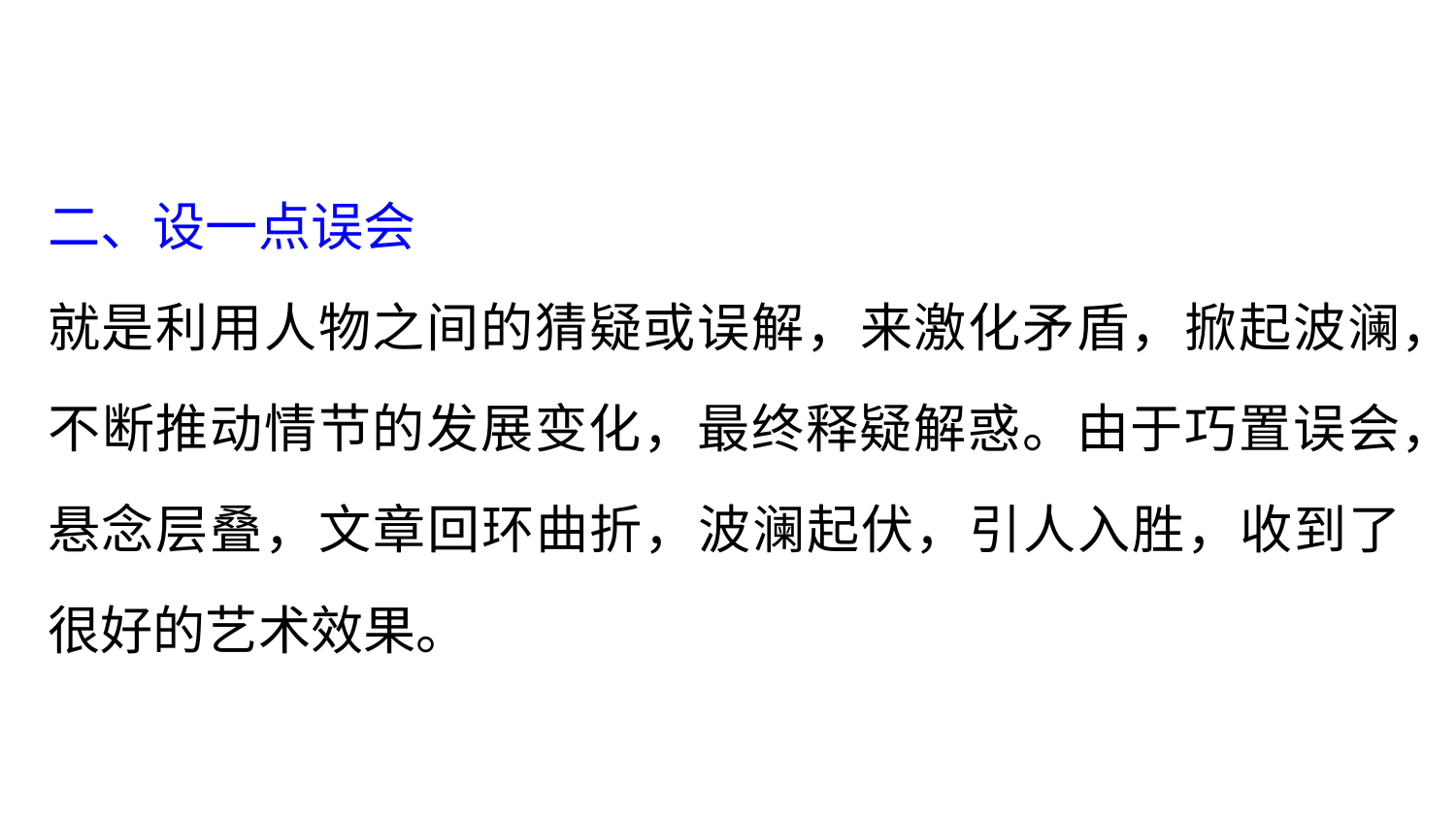

二、设一点误会
就是利用人物之间的猜疑或误解，来激化矛盾，掀起波澜，不断推动情节的发展变化，最终释疑解惑。由于巧置误会，悬念层叠，文章回环曲折，波澜起伏，引人入胜，收到了很好的艺术效果。